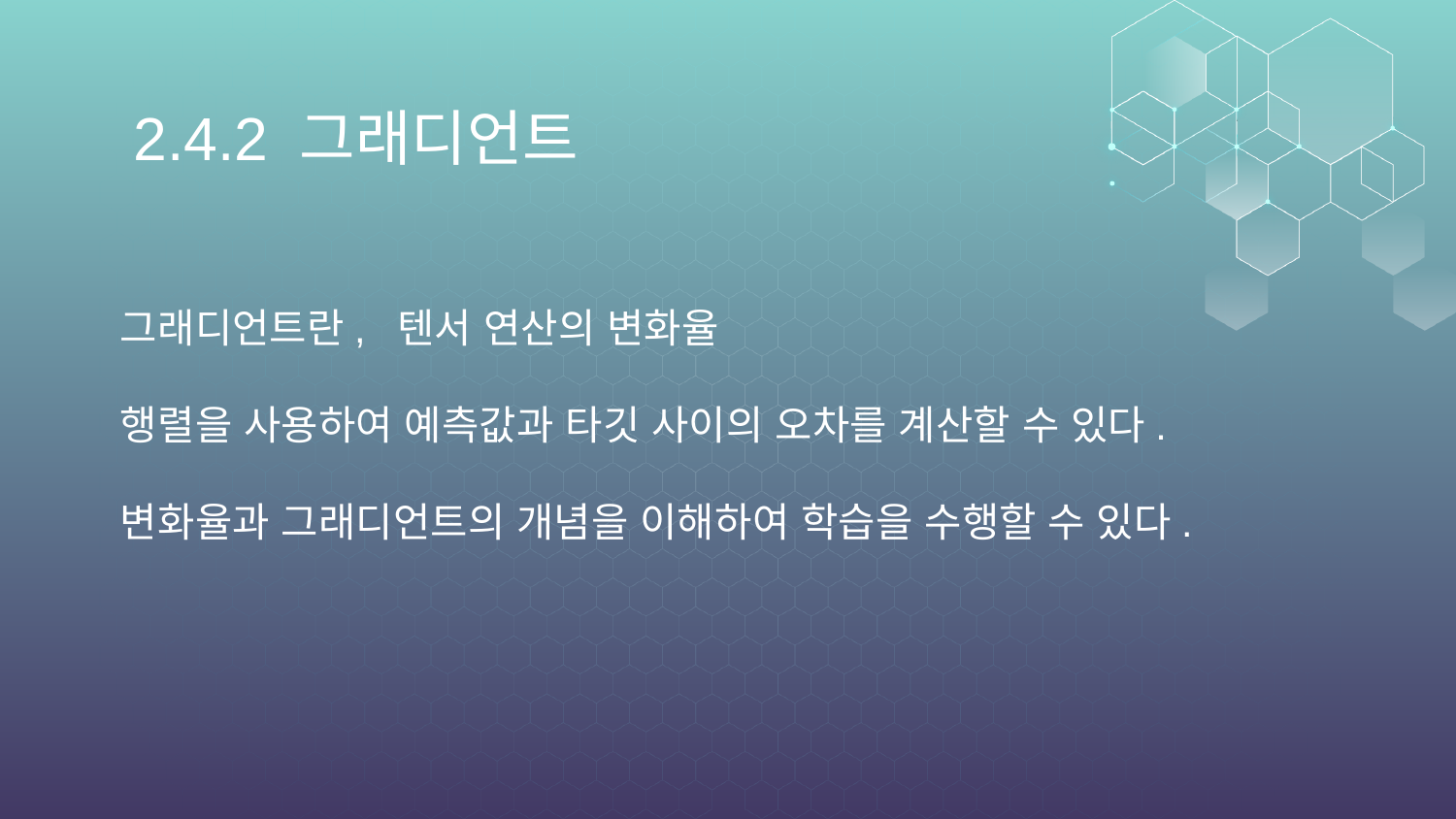

# 2.4.2 그래디언트
그래디언트란,  텐서 연산의 변화율
행렬을 사용하여 예측값과 타깃 사이의 오차를 계산할 수 있다.
변화율과 그래디언트의 개념을 이해하여 학습을 수행할 수 있다.